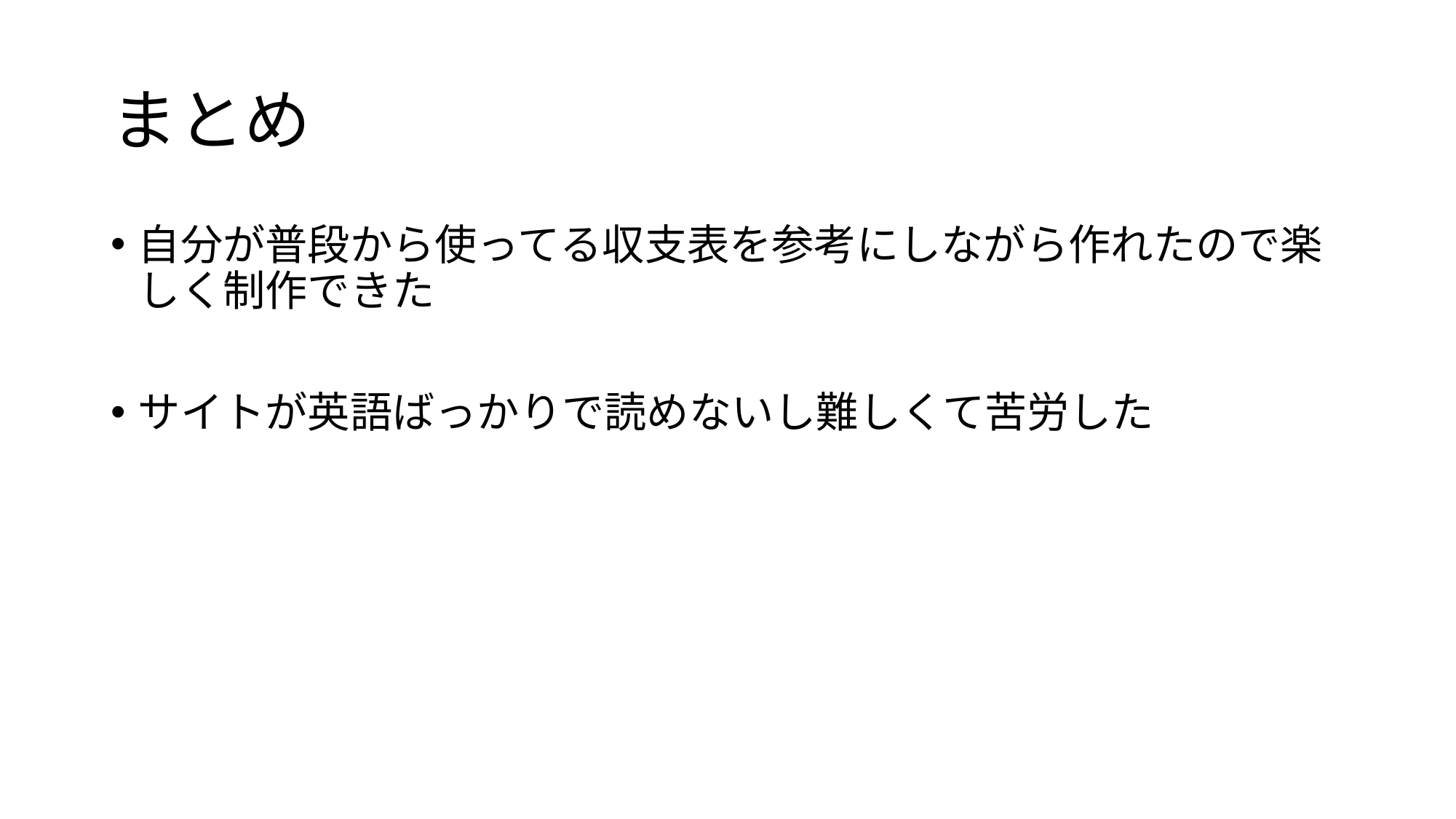

# まとめ
自分が普段から使ってる収支表を参考にしながら作れたので楽しく制作できた

サイトが英語ばっかりで読めないし難しくて苦労した